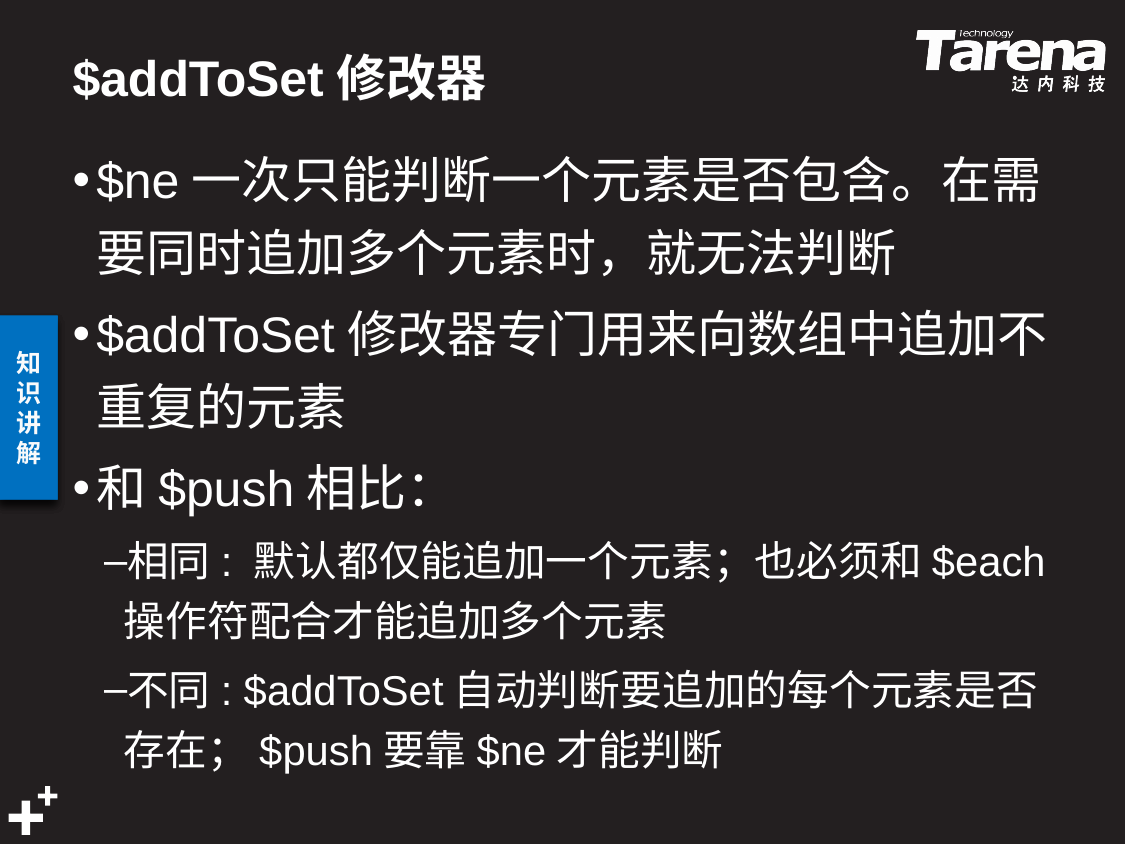

# $addToSet修改器
$ne一次只能判断一个元素是否包含。在需要同时追加多个元素时，就无法判断
$addToSet修改器专门用来向数组中追加不重复的元素
和$push相比：
相同: 默认都仅能追加一个元素；也必须和$each操作符配合才能追加多个元素
不同: $addToSet自动判断要追加的每个元素是否存在；$push要靠$ne才能判断